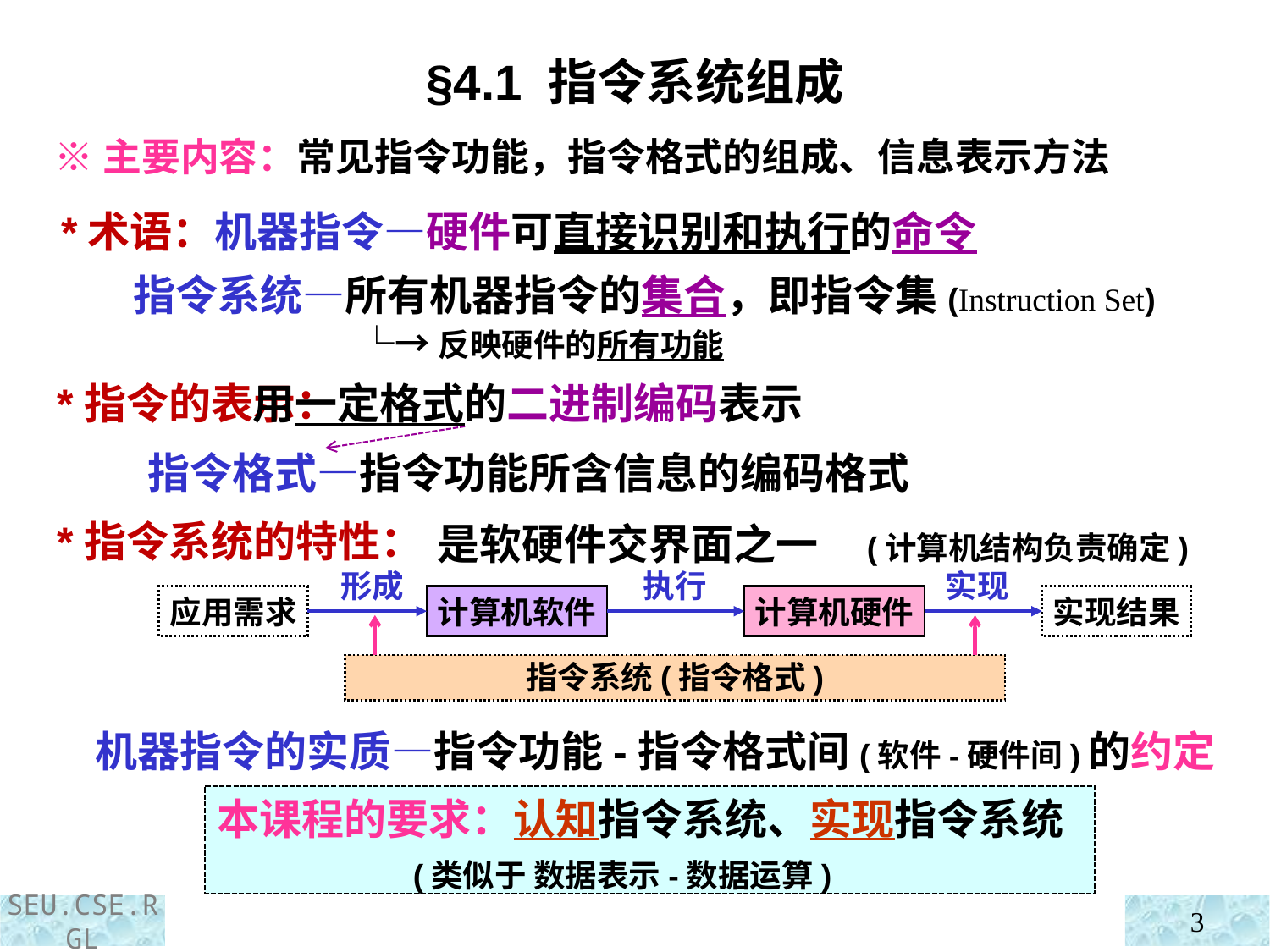

§4.1 指令系统组成
  ※主要内容：常见指令功能，指令格式的组成、信息表示方法
  *术语：机器指令—硬件可直接识别和执行的命令
         指令系统—所有机器指令的集合，即指令集(Instruction Set)
                                        └→反映硬件的所有功能
  *指令的表示：

  *指令系统的特性：
          用一定格式的二进制编码表示
指令格式—指令功能所含信息的编码格式
是软硬件交界面之一    (计算机结构负责确定)
形成
执行
实现
应用需求
计算机软件
计算机硬件
实现结果
指令系统(指令格式)
     机器指令的实质—指令功能-指令格式间(软件-硬件间)的约定
本课程的要求：认知指令系统、实现指令系统
                      (类似于 数据表示-数据运算)
3